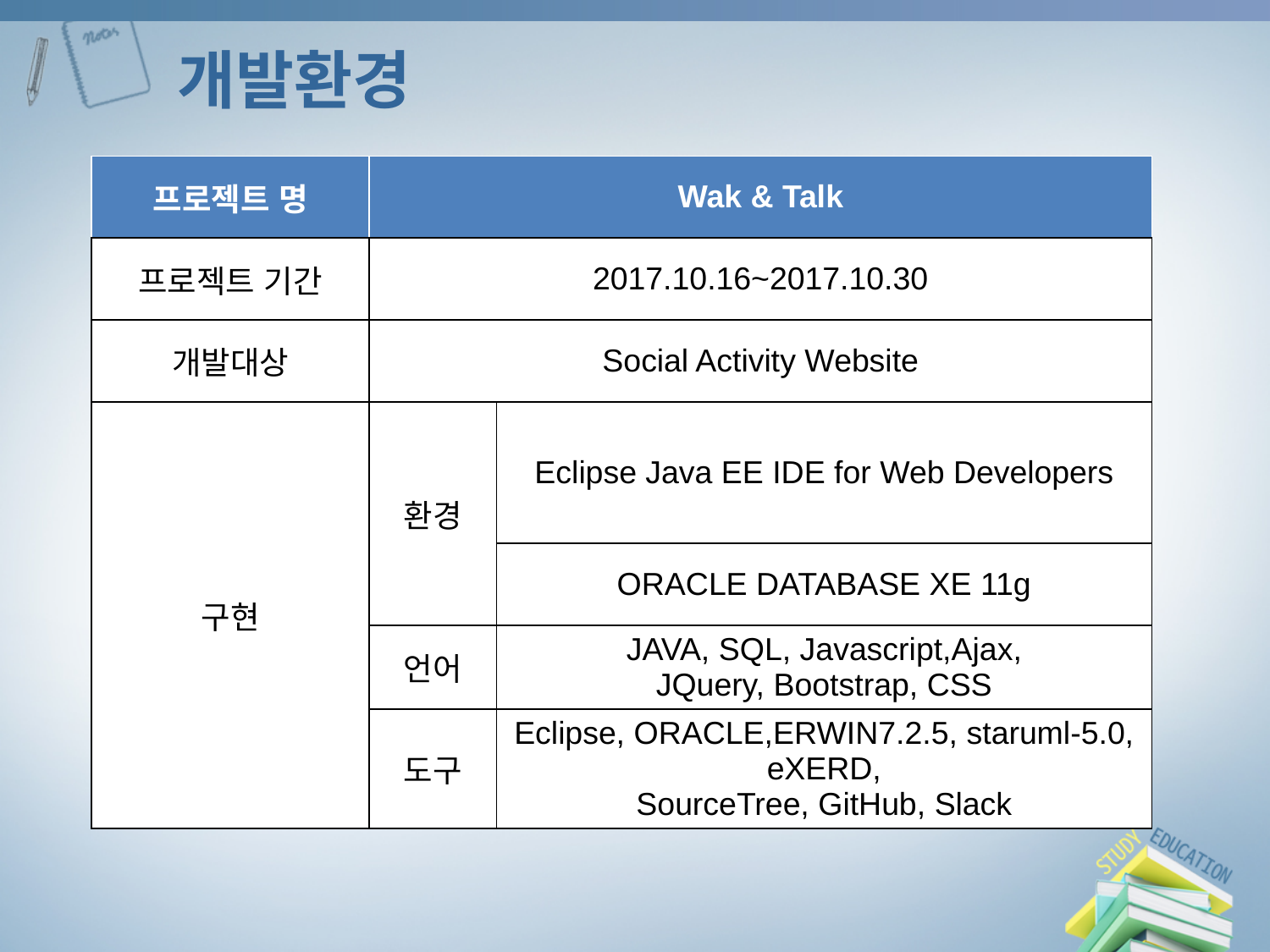

# 개발환경
| 프로젝트 명 | Wak & Talk |  |
| --- | --- | --- |
| 프로젝트 기간 | 2017.10.16~2017.10.30 |  |
| 개발대상 | Social Activity Website |  |
| 구현 | 환경 | Eclipse Java EE IDE for Web Developers |
|  |  | ORACLE DATABASE XE 11g |
|  | 언어 | JAVA, SQL, Javascript,Ajax, JQuery, Bootstrap, CSS |
|  | 도구 | Eclipse, ORACLE,ERWIN7.2.5, staruml-5.0, eXERD, SourceTree, GitHub, Slack |